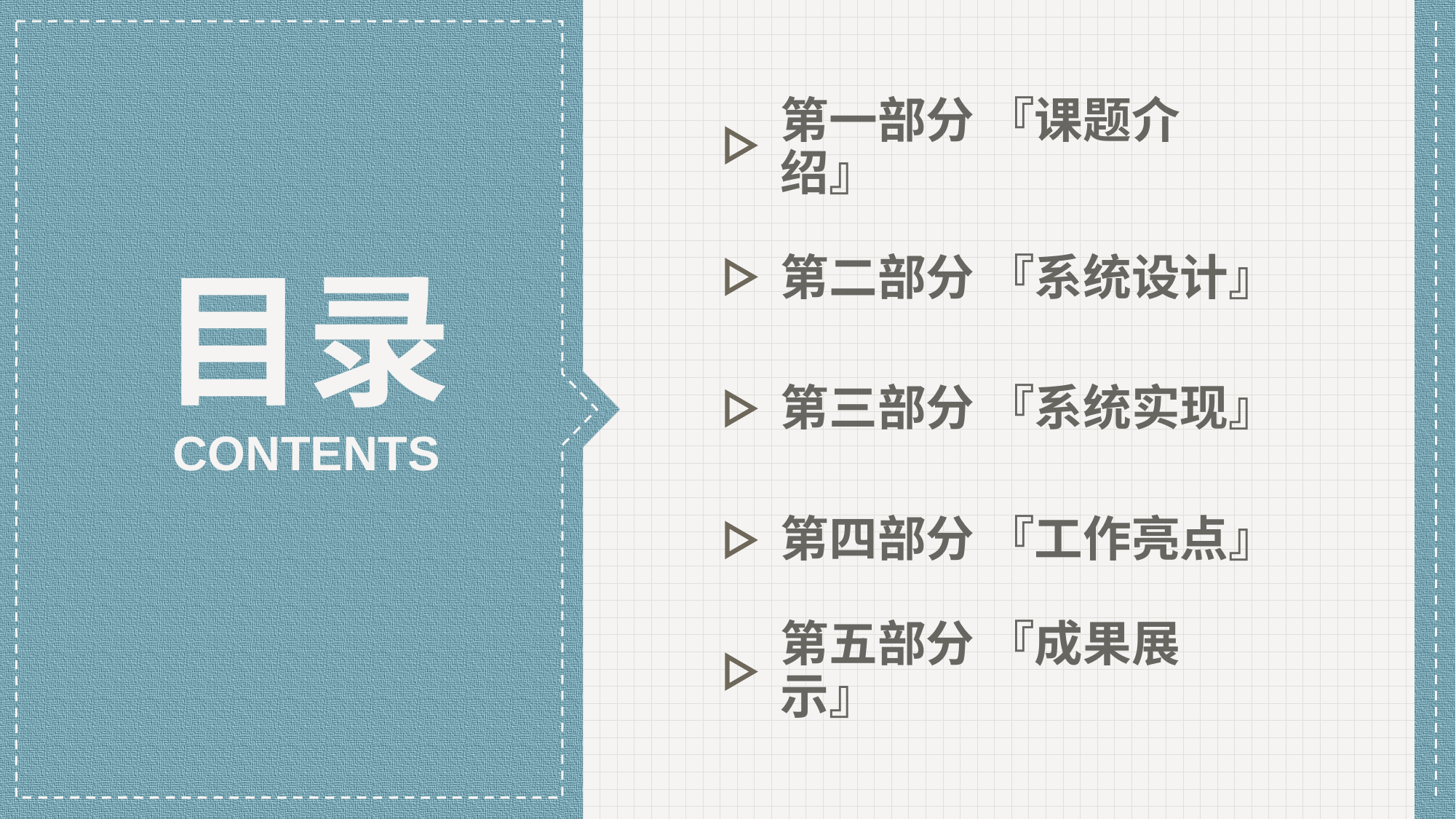

第一部分 『课题介绍』

第二部分 『系统设计』
目录

第三部分 『系统实现』

CONTENTS
第四部分 『工作亮点』

第五部分 『成果展示』